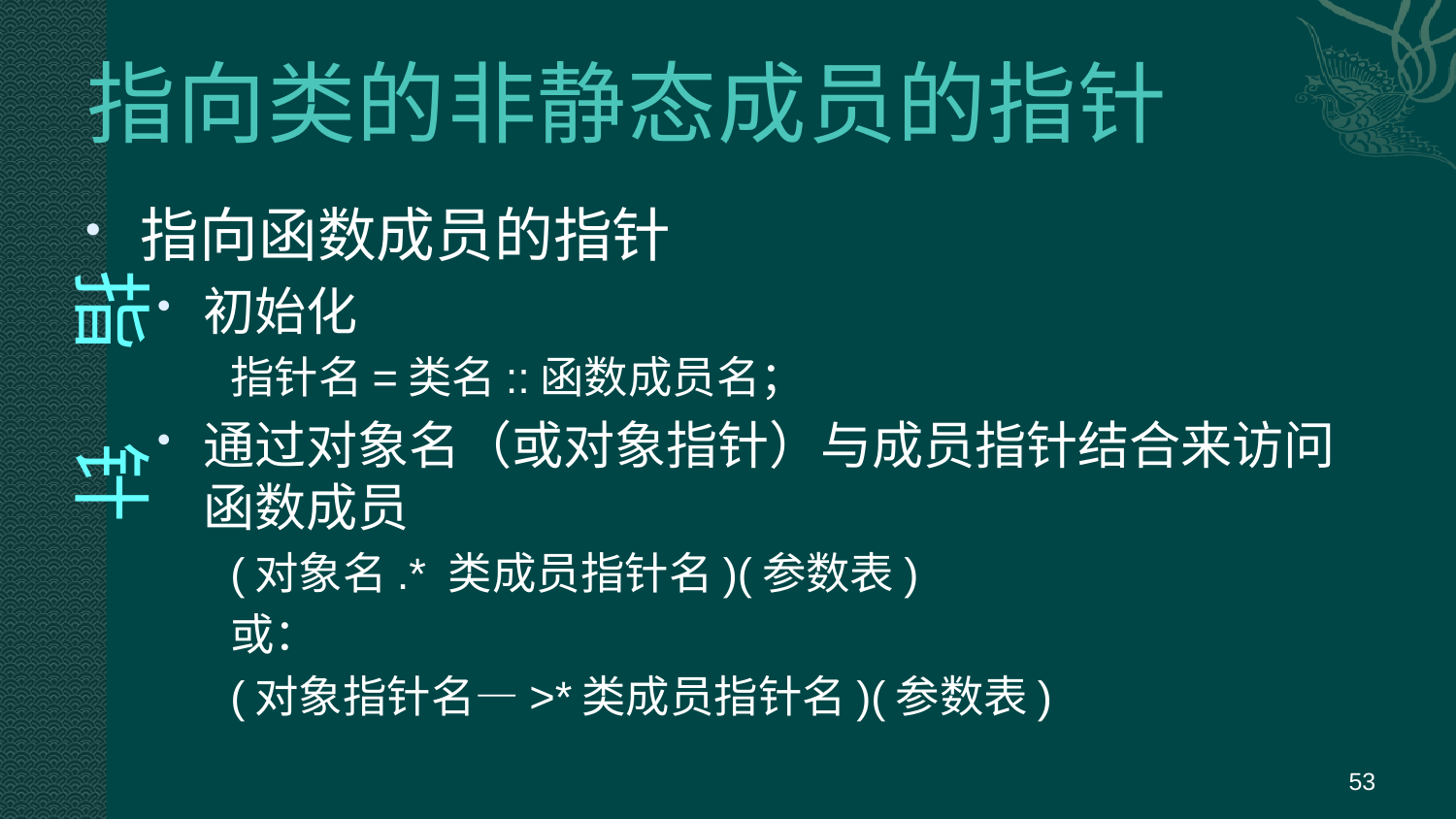

# 指向类的非静态成员的指针
    指     针
指向函数成员的指针
初始化
指针名=类名::函数成员名；
通过对象名（或对象指针）与成员指针结合来访问函数成员
(对象名.* 类成员指针名)(参数表)
或：
(对象指针名—>*类成员指针名)(参数表)
53